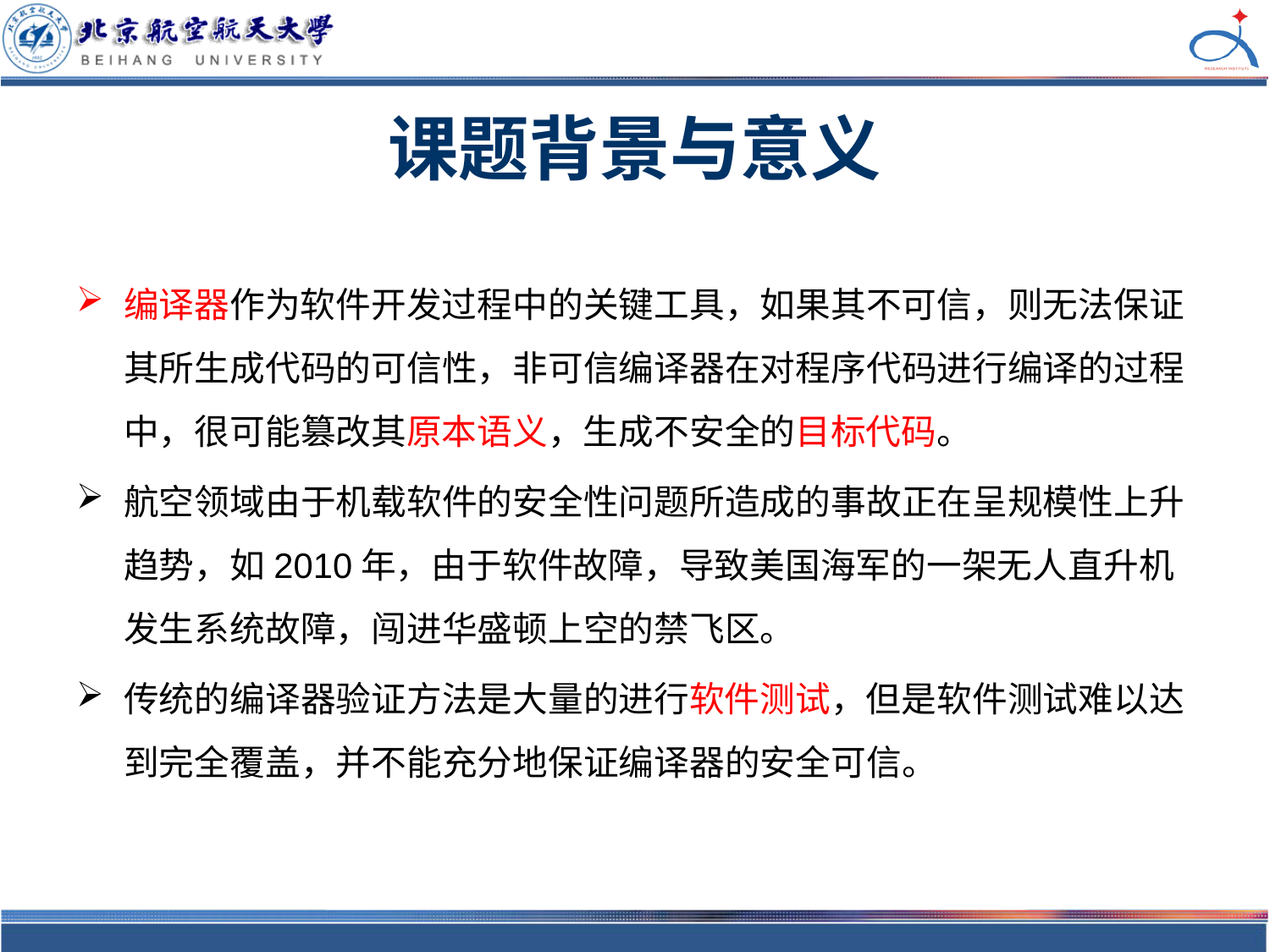

# 课题背景与意义
编译器作为软件开发过程中的关键工具，如果其不可信，则无法保证其所生成代码的可信性，非可信编译器在对程序代码进行编译的过程中，很可能篡改其原本语义，生成不安全的目标代码。
航空领域由于机载软件的安全性问题所造成的事故正在呈规模性上升趋势，如2010年，由于软件故障，导致美国海军的一架无人直升机发生系统故障，闯进华盛顿上空的禁飞区。
传统的编译器验证方法是大量的进行软件测试，但是软件测试难以达到完全覆盖，并不能充分地保证编译器的安全可信。